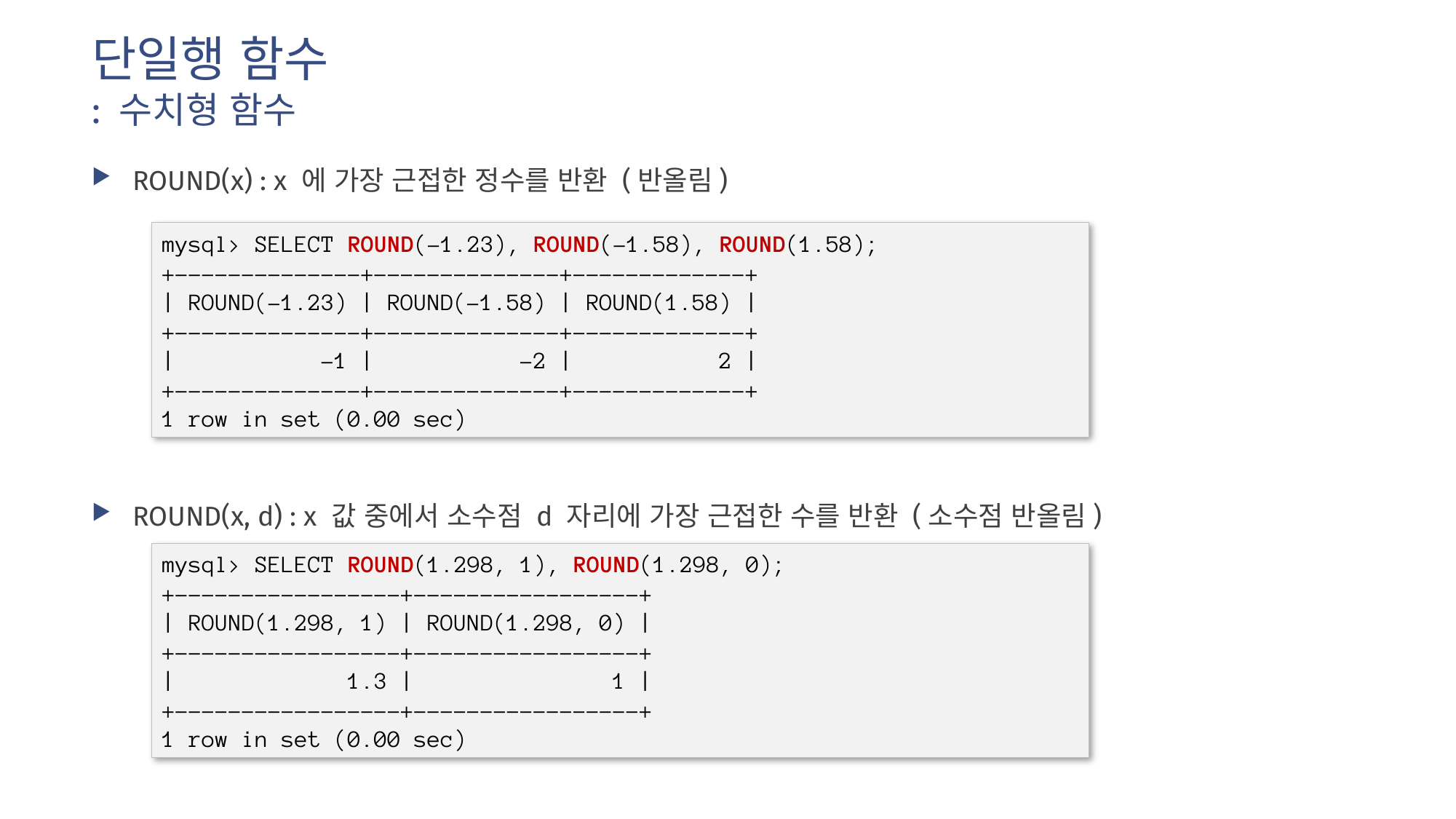

# 단일행 함수 : 수치형 함수
ROUND(x) : x 에 가장 근접한 정수를 반환 (반올림)

ROUND(x, d) : x 값 중에서 소수점 d 자리에 가장 근접한 수를 반환 (소수점 반올림)
mysql> SELECT ROUND(-1.23), ROUND(-1.58), ROUND(1.58);
+--------------+--------------+-------------+
| ROUND(-1.23) | ROUND(-1.58) | ROUND(1.58) |
+--------------+--------------+-------------+
|           -1 |           -2 |           2 |
+--------------+--------------+-------------+
1 row in set (0.00 sec)
mysql> SELECT ROUND(1.298, 1), ROUND(1.298, 0);
+-----------------+-----------------+
| ROUND(1.298, 1) | ROUND(1.298, 0) |
+-----------------+-----------------+
|             1.3 |               1 |
+-----------------+-----------------+
1 row in set (0.00 sec)